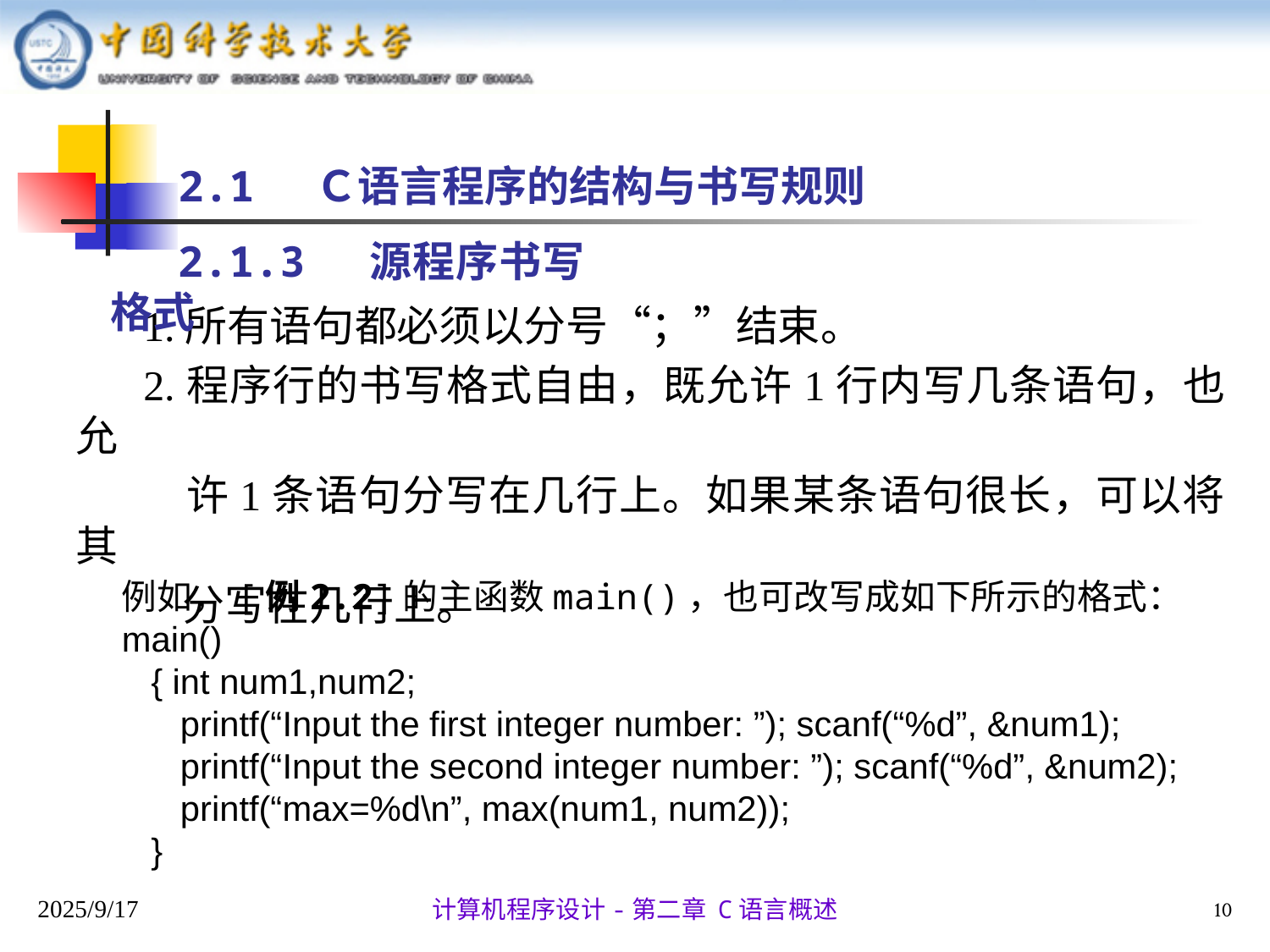

# 2.1  Ｃ语言程序的结构与书写规则
2.1.3  源程序书写格式
1.所有语句都必须以分号“；”结束。
2.程序行的书写格式自由，既允许1行内写几条语句，也允
   许1条语句分写在几行上。如果某条语句很长，可以将其
   分写在几行上。

例如，[例2.2]的主函数main()，也可改写成如下所示的格式：
main()
   { int num1,num2;
      printf(“Input the first integer number: ”); scanf(“%d”, &num1);
      printf(“Input the second integer number: ”); scanf(“%d”, &num2);
      printf(“max=%d\n”, max(num1, num2));
   }
2025/9/17
10
计算机程序设计-第二章 C语言概述